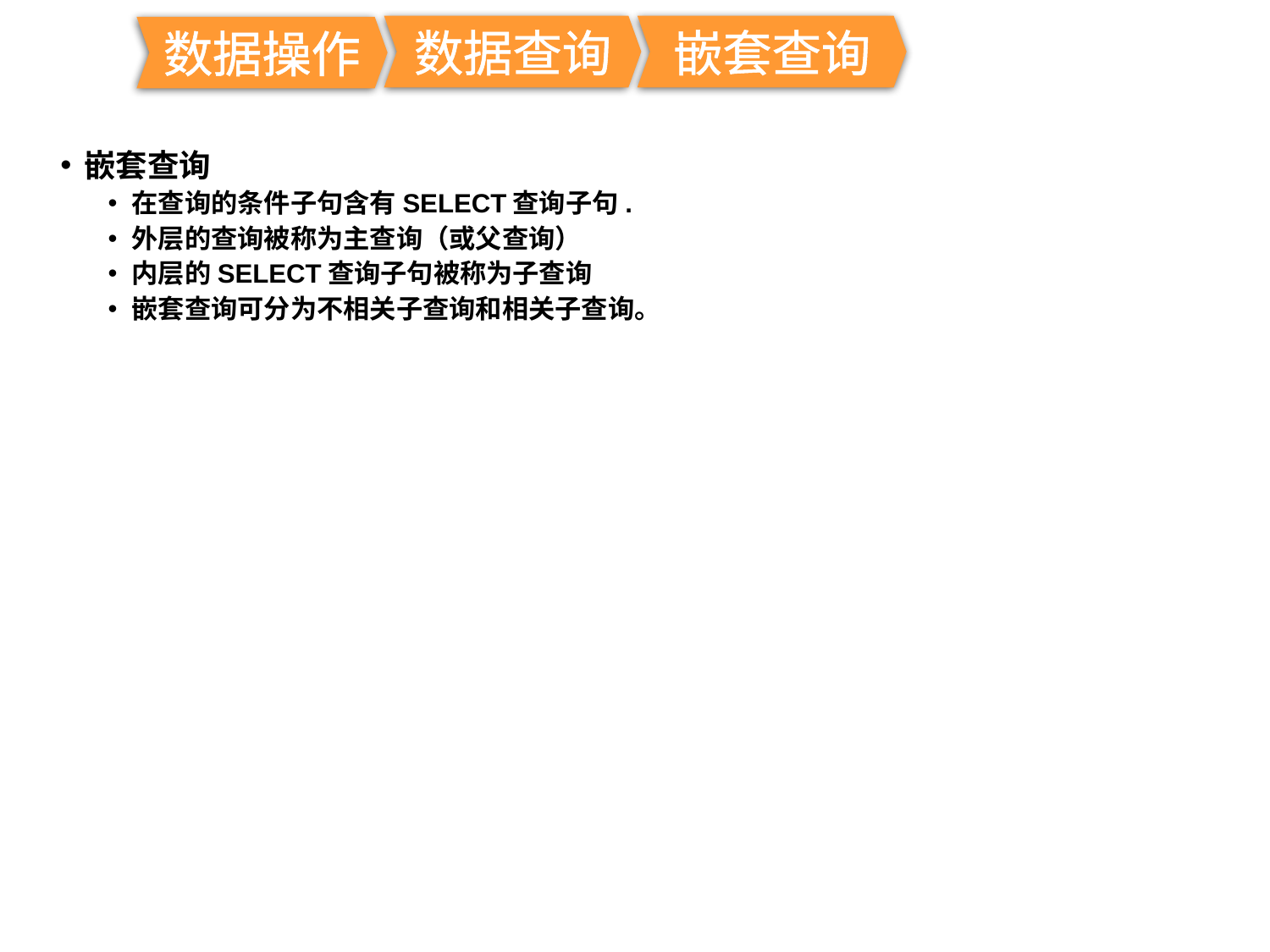

数据查询
嵌套查询
数据操作

嵌套查询
在查询的条件子句含有SELECT查询子句.
外层的查询被称为主查询（或父查询）
内层的SELECT查询子句被称为子查询
嵌套查询可分为不相关子查询和相关子查询。